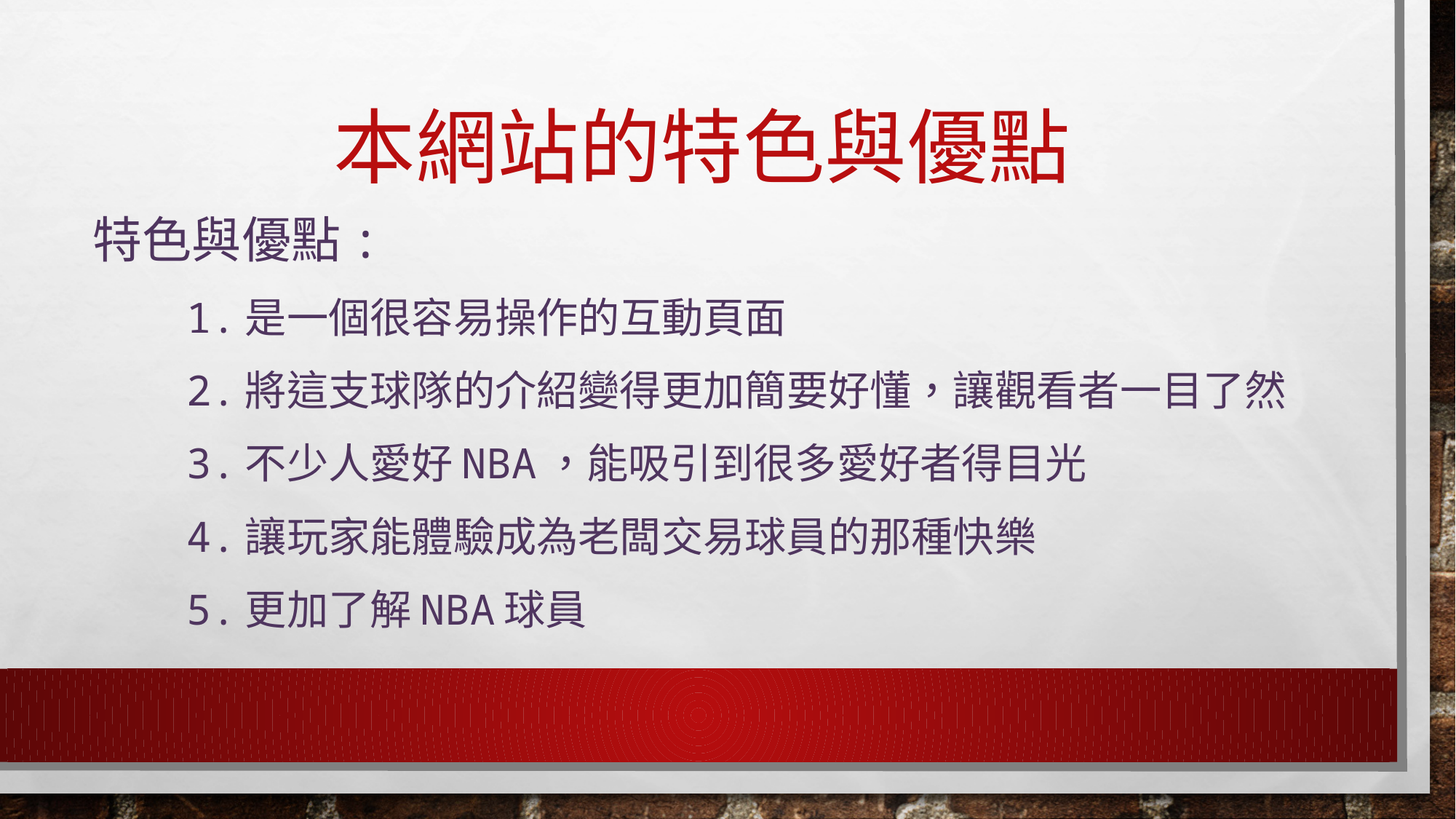

# 本網站的特色與優點
特色與優點:
	1.是一個很容易操作的互動頁面
	2.將這支球隊的介紹變得更加簡要好懂，讓觀看者一目了然
	3.不少人愛好NBA，能吸引到很多愛好者得目光
	4.讓玩家能體驗成為老闆交易球員的那種快樂
	5.更加了解NBA球員